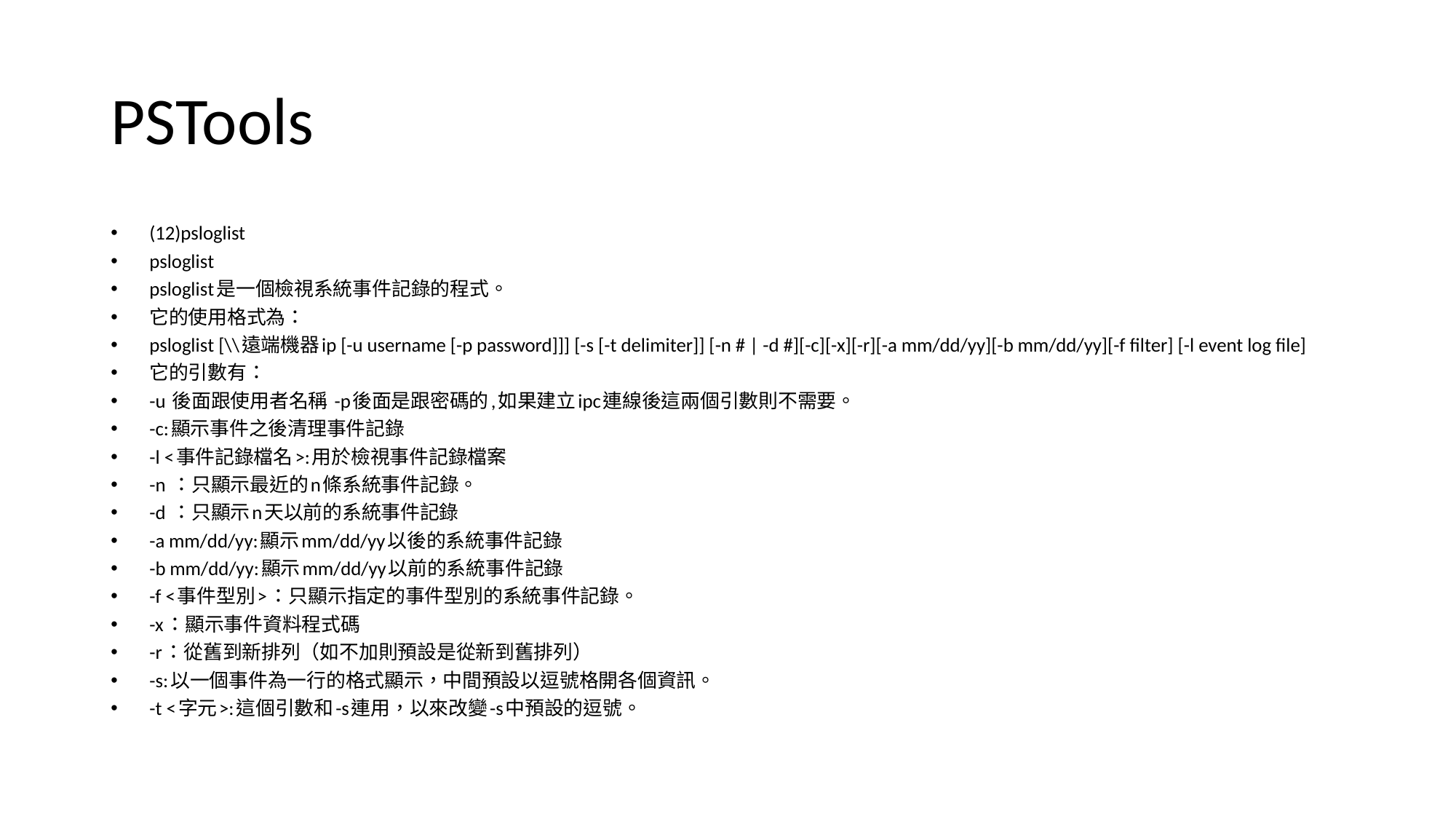

# PSTools
(12)psloglist
psloglist
psloglist是一個檢視系統事件記錄的程式。
它的使用格式為：
psloglist [\\遠端機器ip [-u username [-p password]]] [-s [-t delimiter]] [-n # | -d #][-c][-x][-r][-a mm/dd/yy][-b mm/dd/yy][-f filter] [-l event log file]
它的引數有：
-u 後面跟使用者名稱 -p後面是跟密碼的,如果建立ipc連線後這兩個引數則不需要。
-c:顯示事件之後清理事件記錄
-l <事件記錄檔名>:用於檢視事件記錄檔案
-n ：只顯示最近的n條系統事件記錄。
-d ：只顯示n天以前的系統事件記錄
-a mm/dd/yy:顯示mm/dd/yy以後的系統事件記錄
-b mm/dd/yy:顯示mm/dd/yy以前的系統事件記錄
-f <事件型別>：只顯示指定的事件型別的系統事件記錄。
-x：顯示事件資料程式碼
-r：從舊到新排列（如不加則預設是從新到舊排列）
-s:以一個事件為一行的格式顯示，中間預設以逗號格開各個資訊。
-t <字元>:這個引數和-s連用，以來改變-s中預設的逗號。